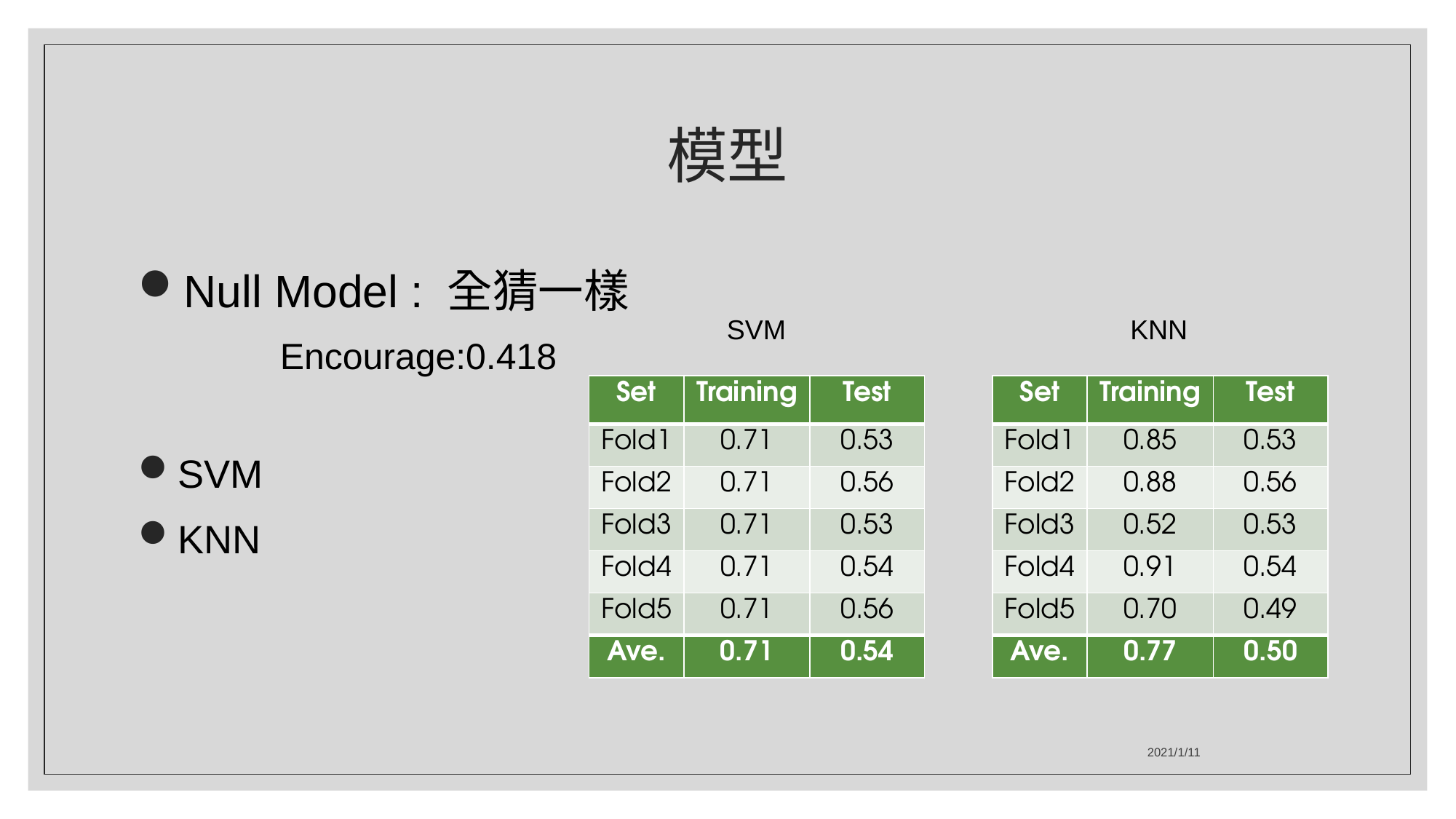

# 模型
Null Model : 全猜一樣
	Encourage:0.418

SVM
KNN
SVM
KNN
| Set | Training | Test |
| --- | --- | --- |
| Fold1 | 0.71 | 0.53 |
| Fold2 | 0.71 | 0.56 |
| Fold3 | 0.71 | 0.53 |
| Fold4 | 0.71 | 0.54 |
| Fold5 | 0.71 | 0.56 |
| Ave. | 0.71 | 0.54 |
| Set | Training | Test |
| --- | --- | --- |
| Fold1 | 0.85 | 0.53 |
| Fold2 | 0.88 | 0.56 |
| Fold3 | 0.52 | 0.53 |
| Fold4 | 0.91 | 0.54 |
| Fold5 | 0.70 | 0.49 |
| Ave. | 0.77 | 0.50 |
2021/1/11